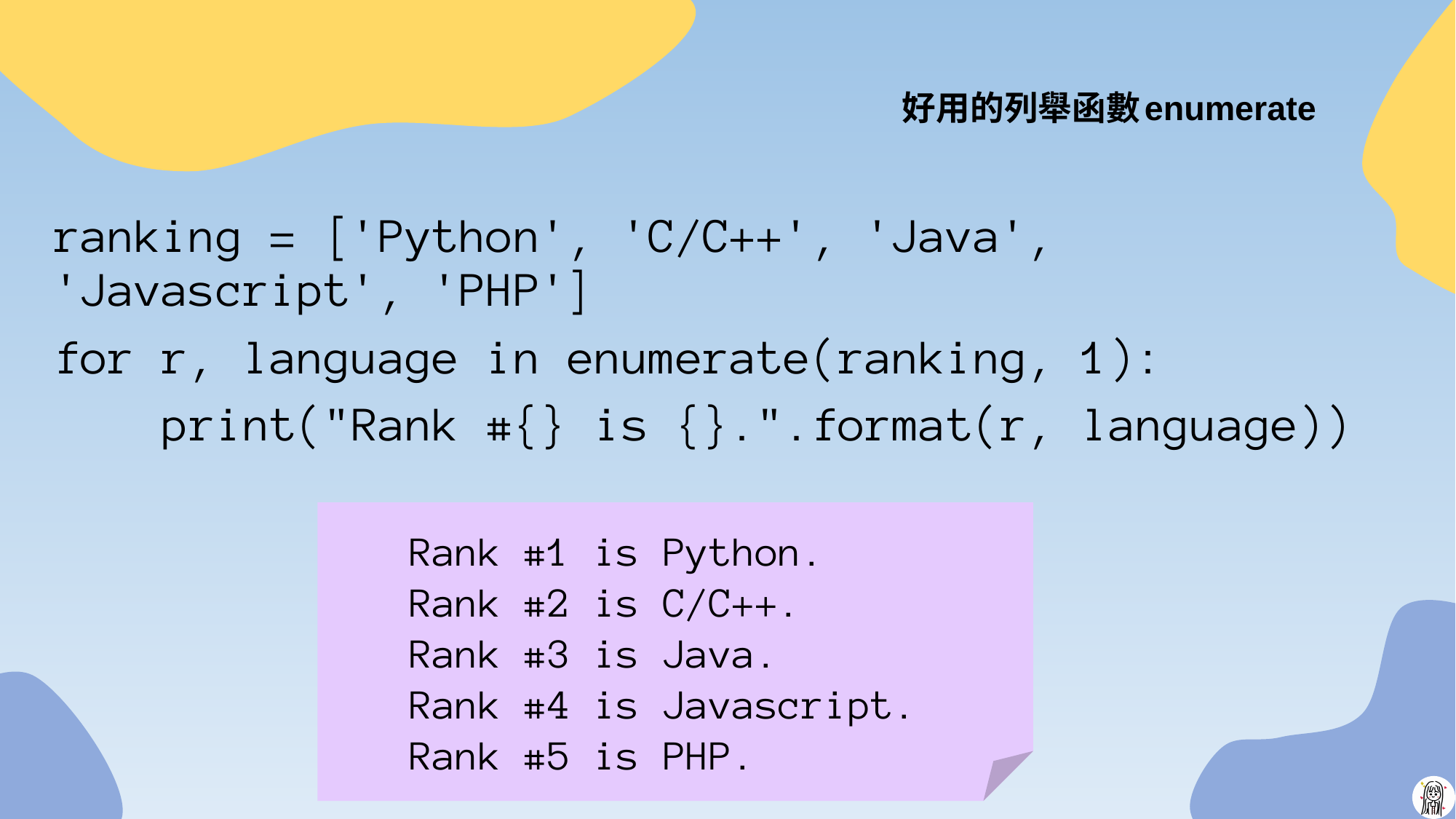

# 好用的列舉函數enumerate
ranking = ['Python', 'C/C++', 'Java', 'Javascript', 'PHP']
for r, language in enumerate(ranking, 1):
    print("Rank #{} is {}.".format(r, language))

Rank #1 is Python.
Rank #2 is C/C++.
Rank #3 is Java.
Rank #4 is Javascript.
Rank #5 is PHP.
17